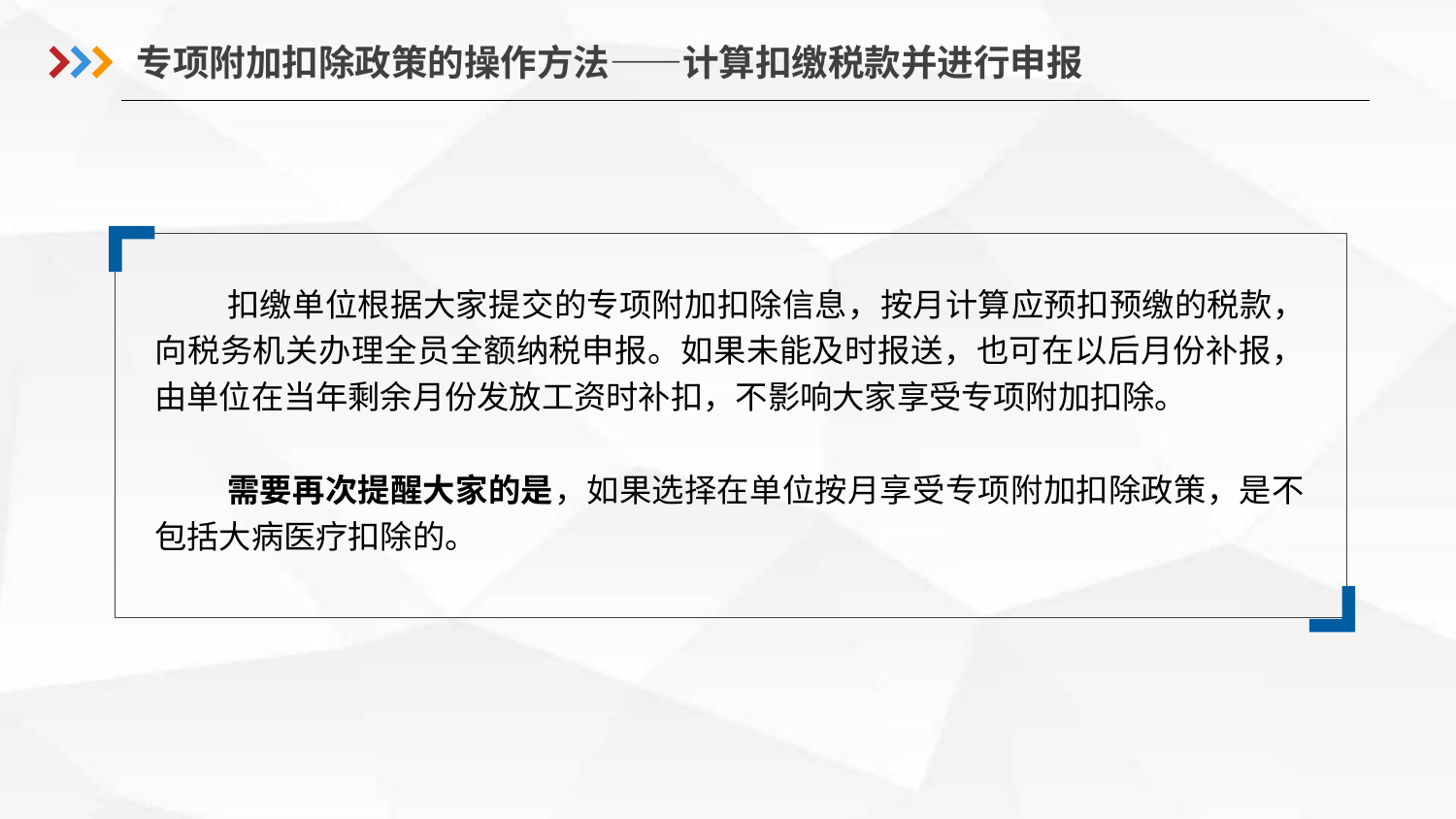

专项附加扣除政策的操作方法——计算扣缴税款并进行申报

扣缴单位根据大家提交的专项附加扣除信息，按月计算应预扣预缴的税款，向税务机关办理全员全额纳税申报。如果未能及时报送，也可在以后月份补报，由单位在当年剩余月份发放工资时补扣，不影响大家享受专项附加扣除。

需要再次提醒大家的是，如果选择在单位按月享受专项附加扣除政策，是不包括大病医疗扣除的。